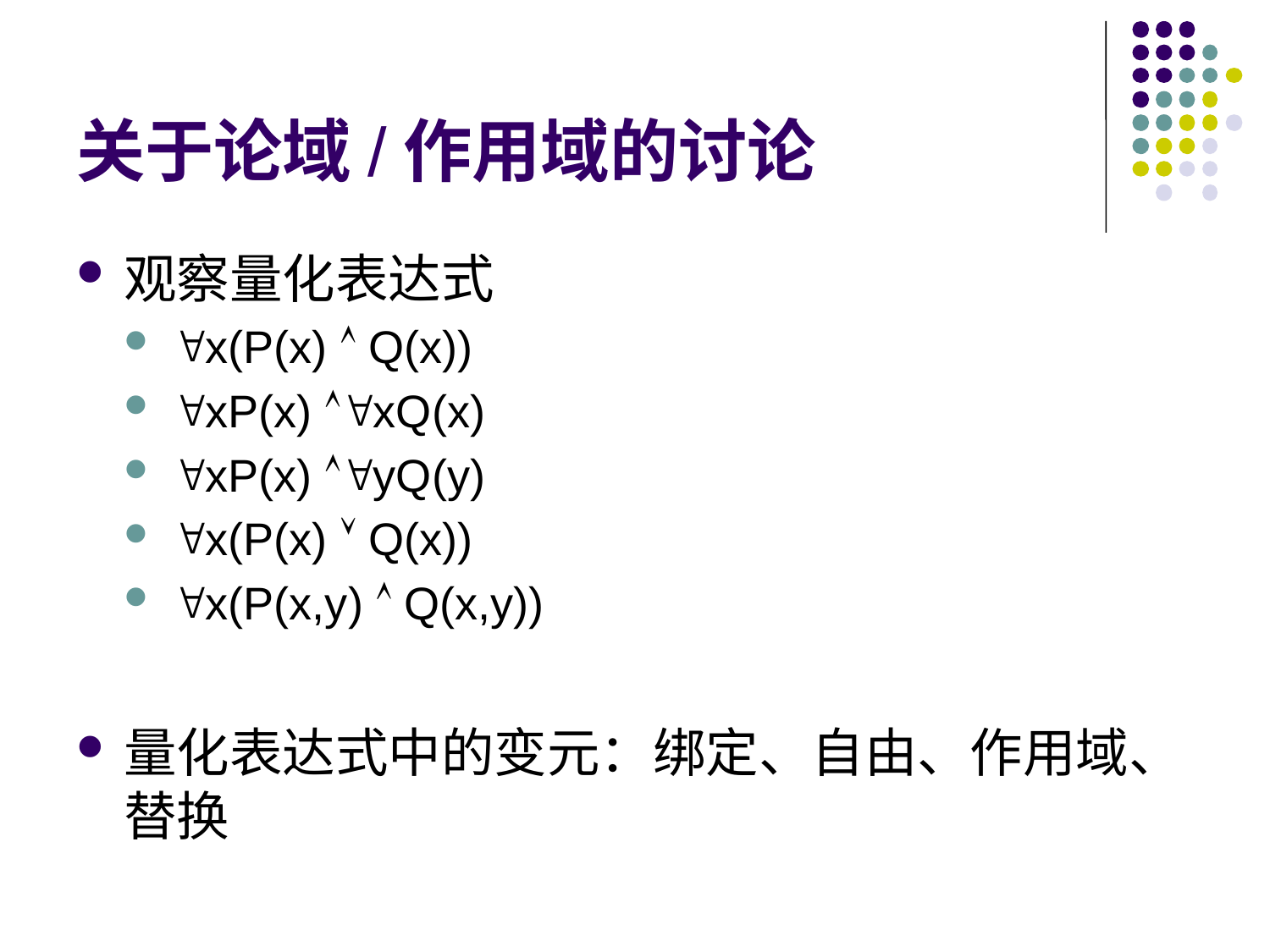

# 关于论域/作用域的讨论
观察量化表达式
∀x(P(x) ∧ Q(x))
∀xP(x) ∧∀xQ(x)
∀xP(x) ∧∀yQ(y)
∀x(P(x) ∨ Q(x))
∀x(P(x,y) ∧ Q(x,y))

量化表达式中的变元：绑定、自由、作用域、替换